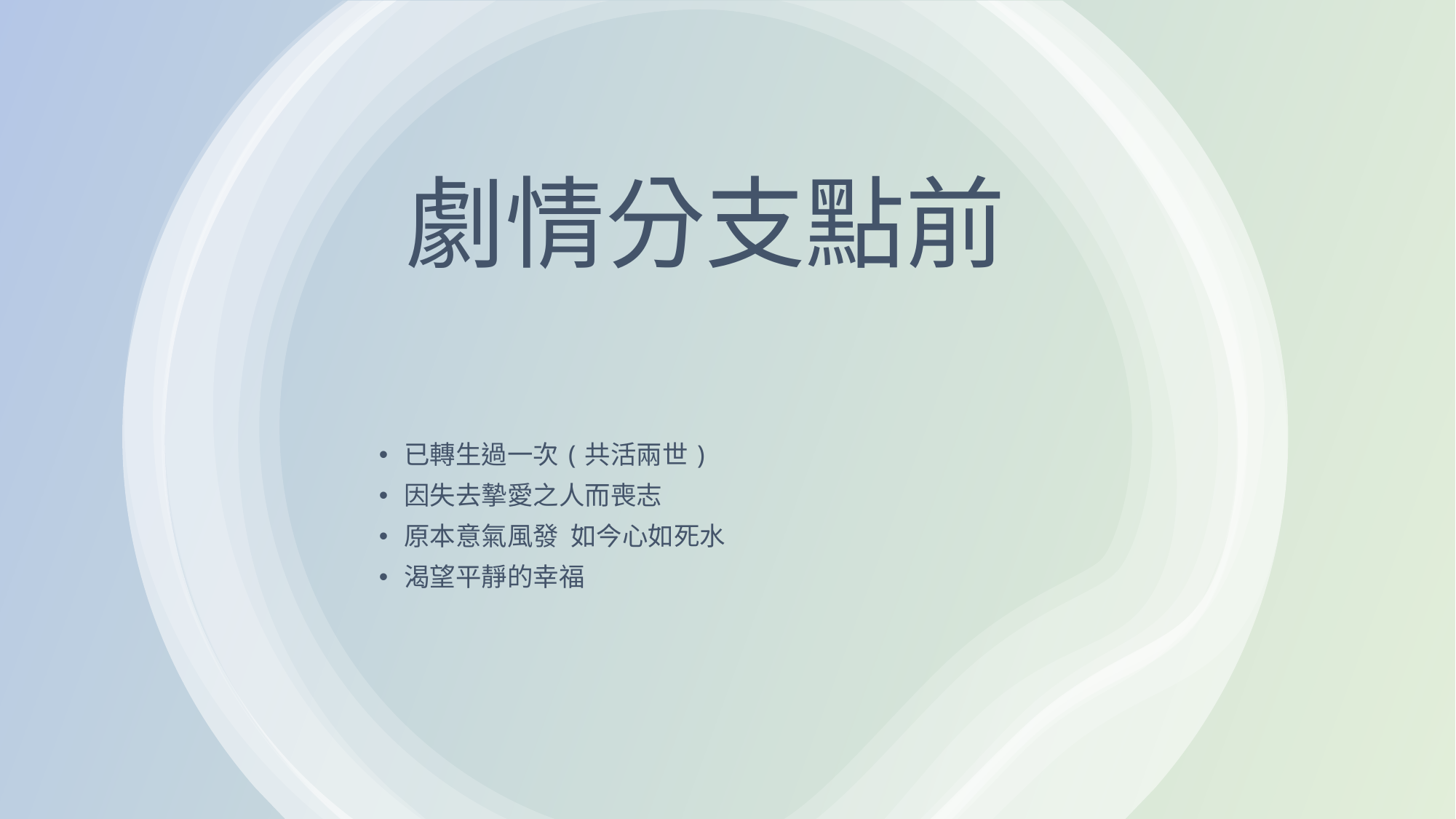

# 劇情分支點前
已轉生過一次(共活兩世)
因失去摯愛之人而喪志
原本意氣風發  如今心如死水
渴望平靜的幸福